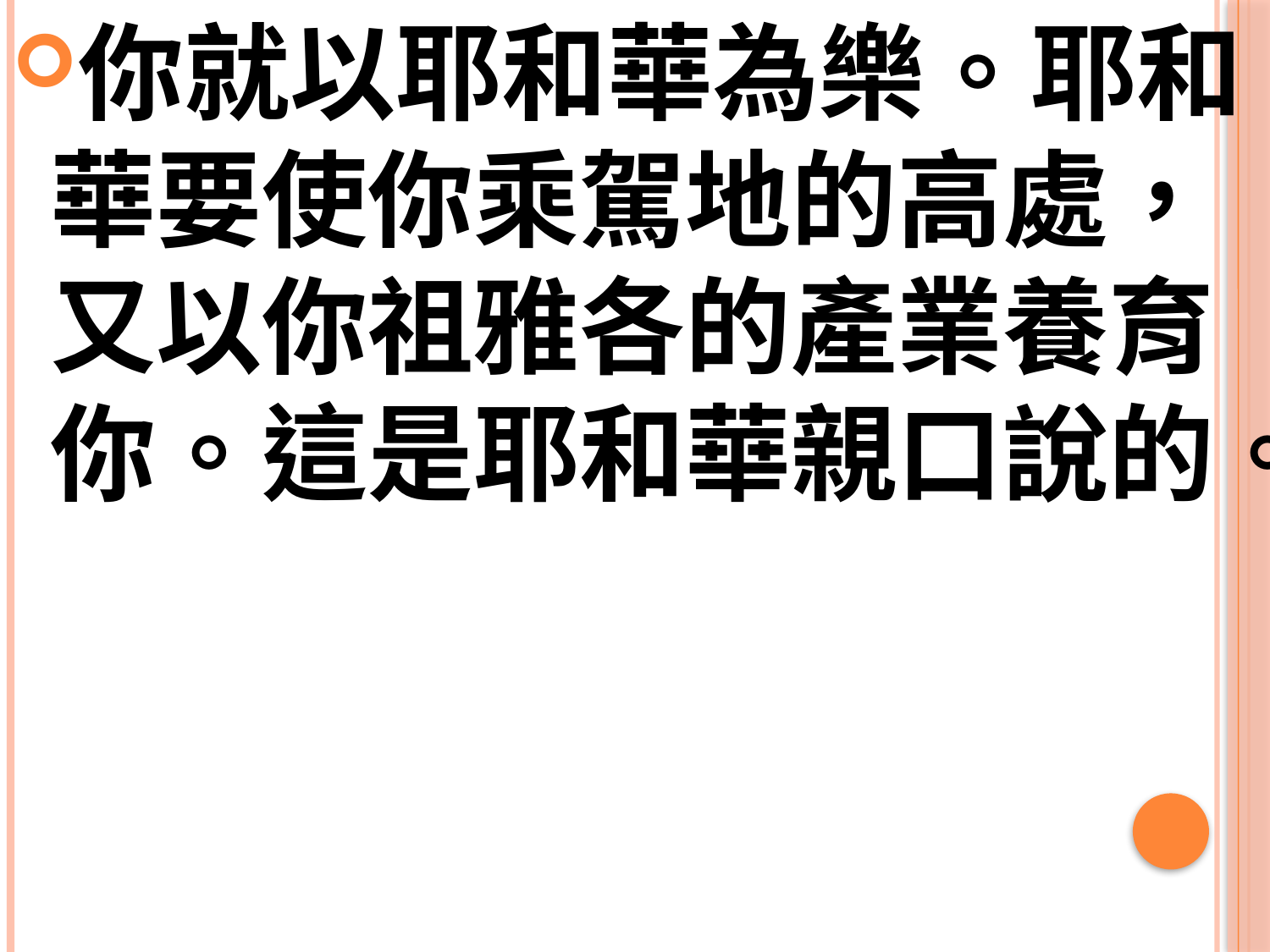

你就以耶和華為樂。耶和華要使你乘駕地的高處，又以你祖雅各的產業養育你。這是耶和華親口說的。